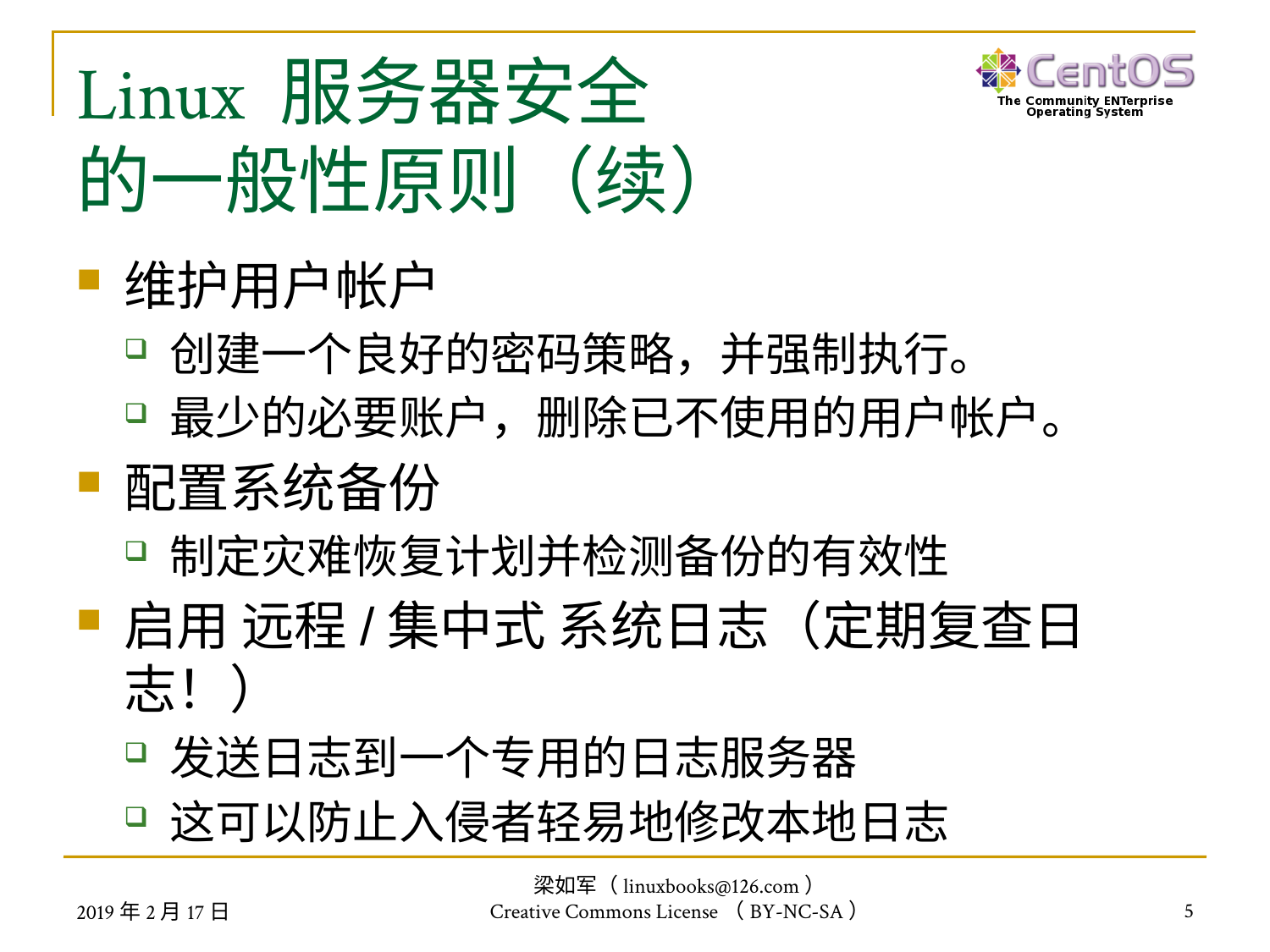

# Linux 服务器安全 的一般性原则（续）
维护用户帐户
创建一个良好的密码策略，并强制执行。
最少的必要账户，删除已不使用的用户帐户。
配置系统备份
制定灾难恢复计划并检测备份的有效性
启用 远程/集中式 系统日志（定期复查日志！）
发送日志到一个专用的日志服务器
这可以防止入侵者轻易地修改本地日志
梁如军（linuxbooks@126.com）
Creative Commons License（BY-NC-SA）
2019年2月17日
5